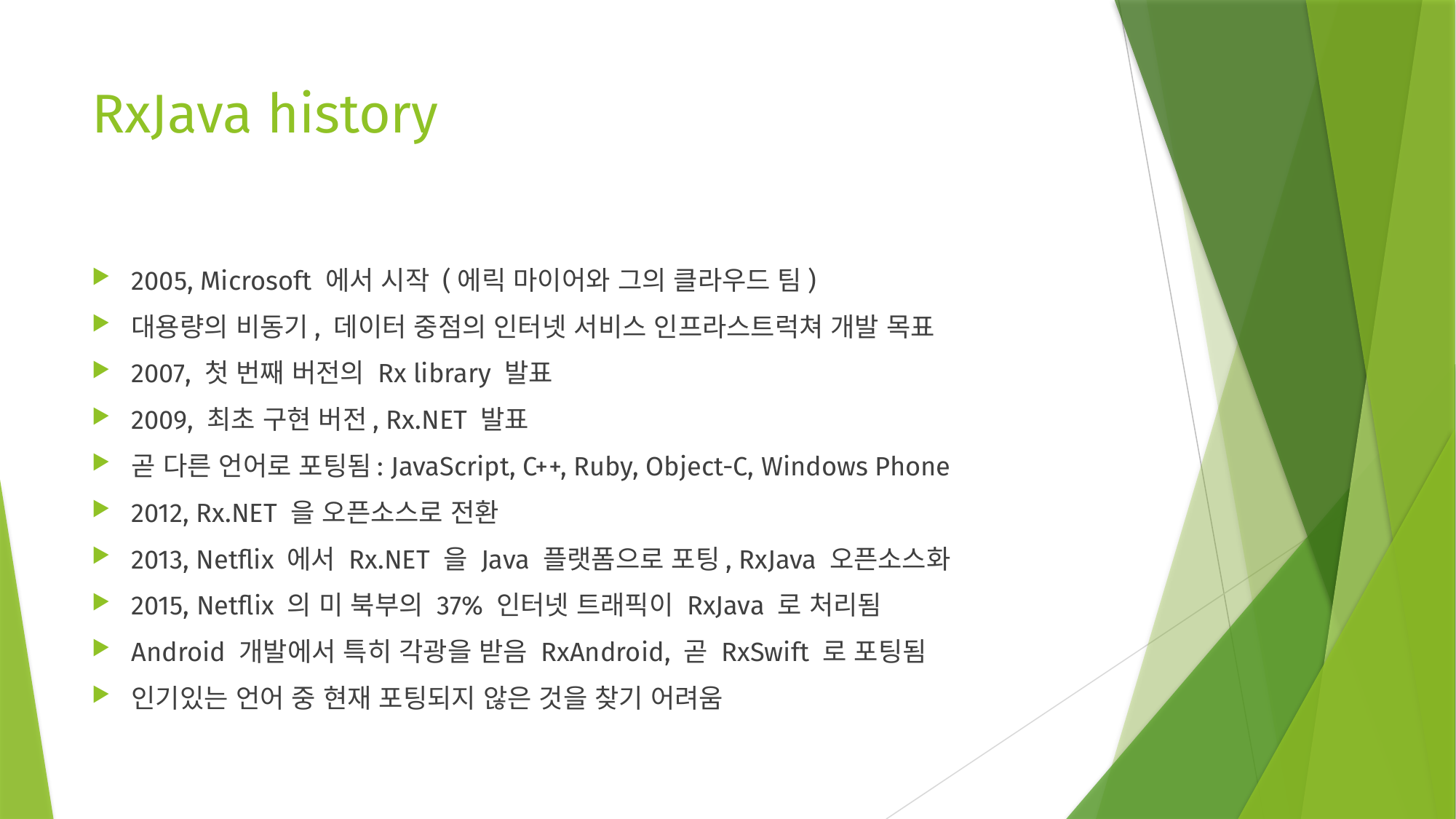

# RxJava history
2005, Microsoft 에서 시작 (에릭 마이어와 그의 클라우드 팀)
대용량의 비동기, 데이터 중점의 인터넷 서비스 인프라스트럭쳐 개발 목표
2007, 첫 번째 버전의 Rx library 발표
2009, 최초 구현 버전, Rx.NET 발표
곧 다른 언어로 포팅됨: JavaScript, C++, Ruby, Object-C, Windows Phone
2012, Rx.NET 을 오픈소스로 전환
2013, Netflix 에서 Rx.NET 을 Java 플랫폼으로 포팅, RxJava 오픈소스화
2015, Netflix 의 미 북부의 37% 인터넷 트래픽이 RxJava 로 처리됨
Android 개발에서 특히 각광을 받음 RxAndroid, 곧 RxSwift 로 포팅됨
인기있는 언어 중 현재 포팅되지 않은 것을 찾기 어려움